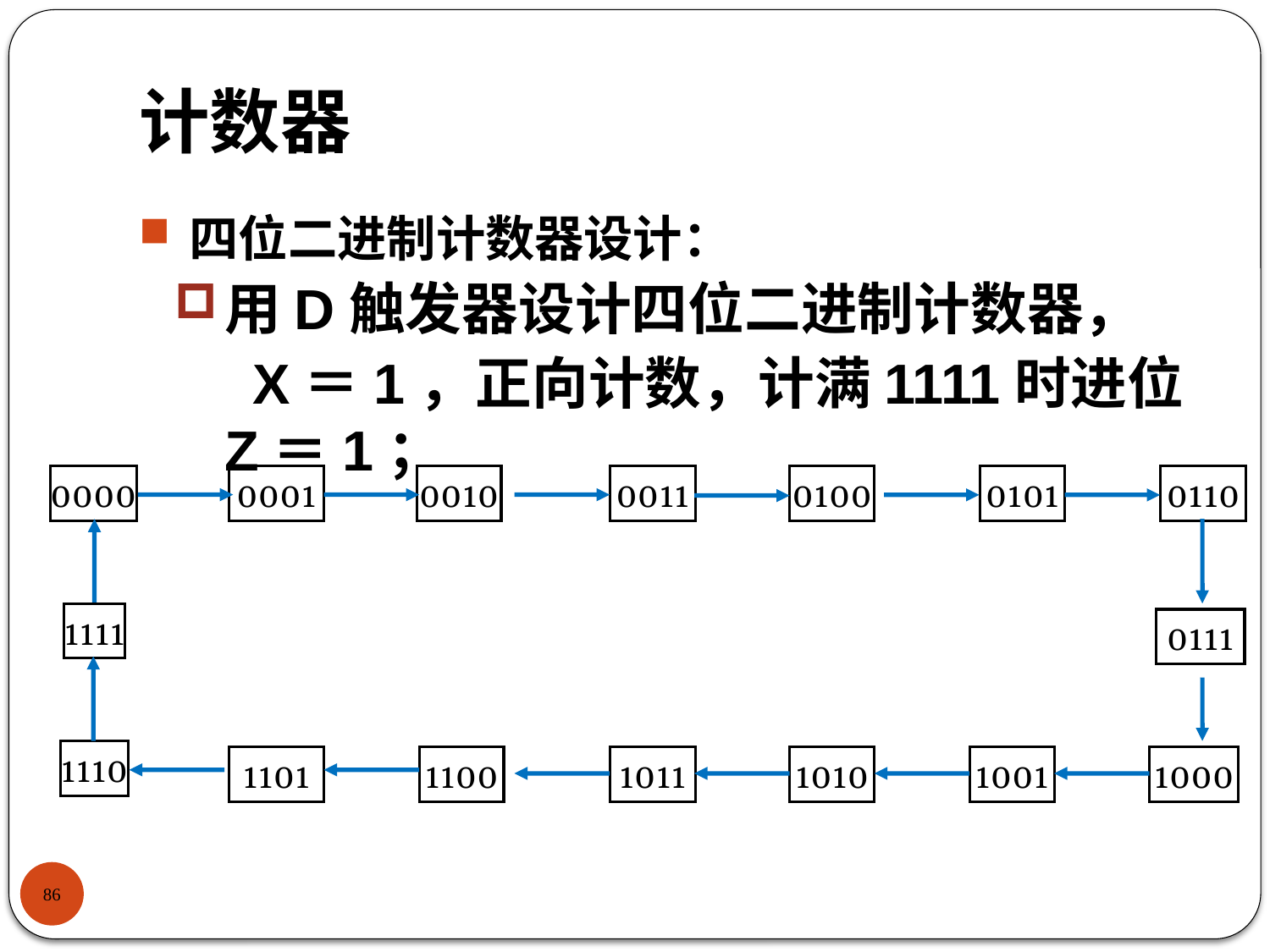

# 计数器
四位二进制计数器设计：
用D触发器设计四位二进制计数器，
     X＝1，正向计数，计满1111时进位Z＝1；
0000
0001
0010
0011
0100
0101
0110

1111
0111

1110
1101
1100
1011
1010
1001
1000

86